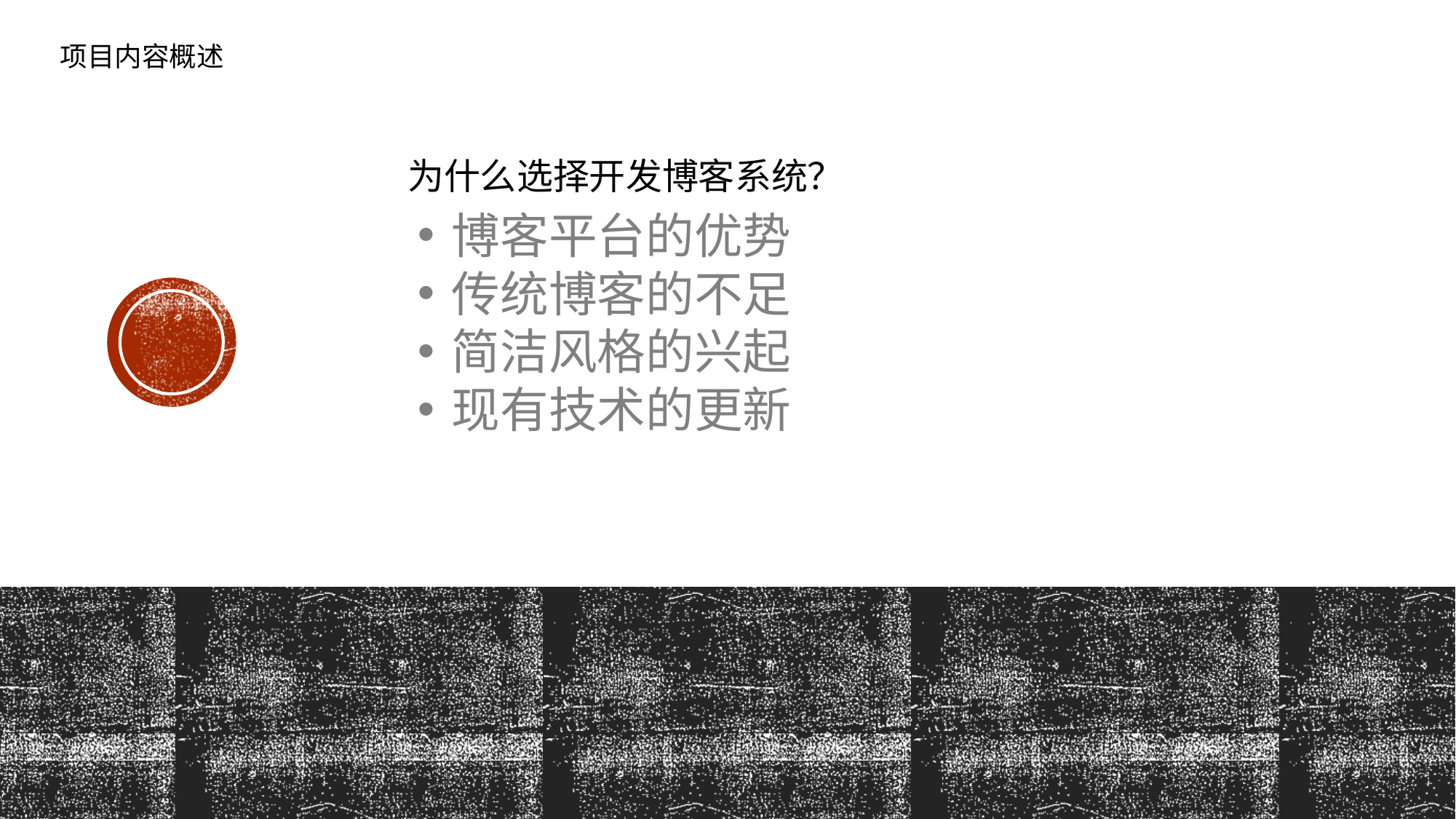

项目内容概述
为什么选择开发博客系统？
博客平台的优势
传统博客的不足
简洁风格的兴起
现有技术的更新